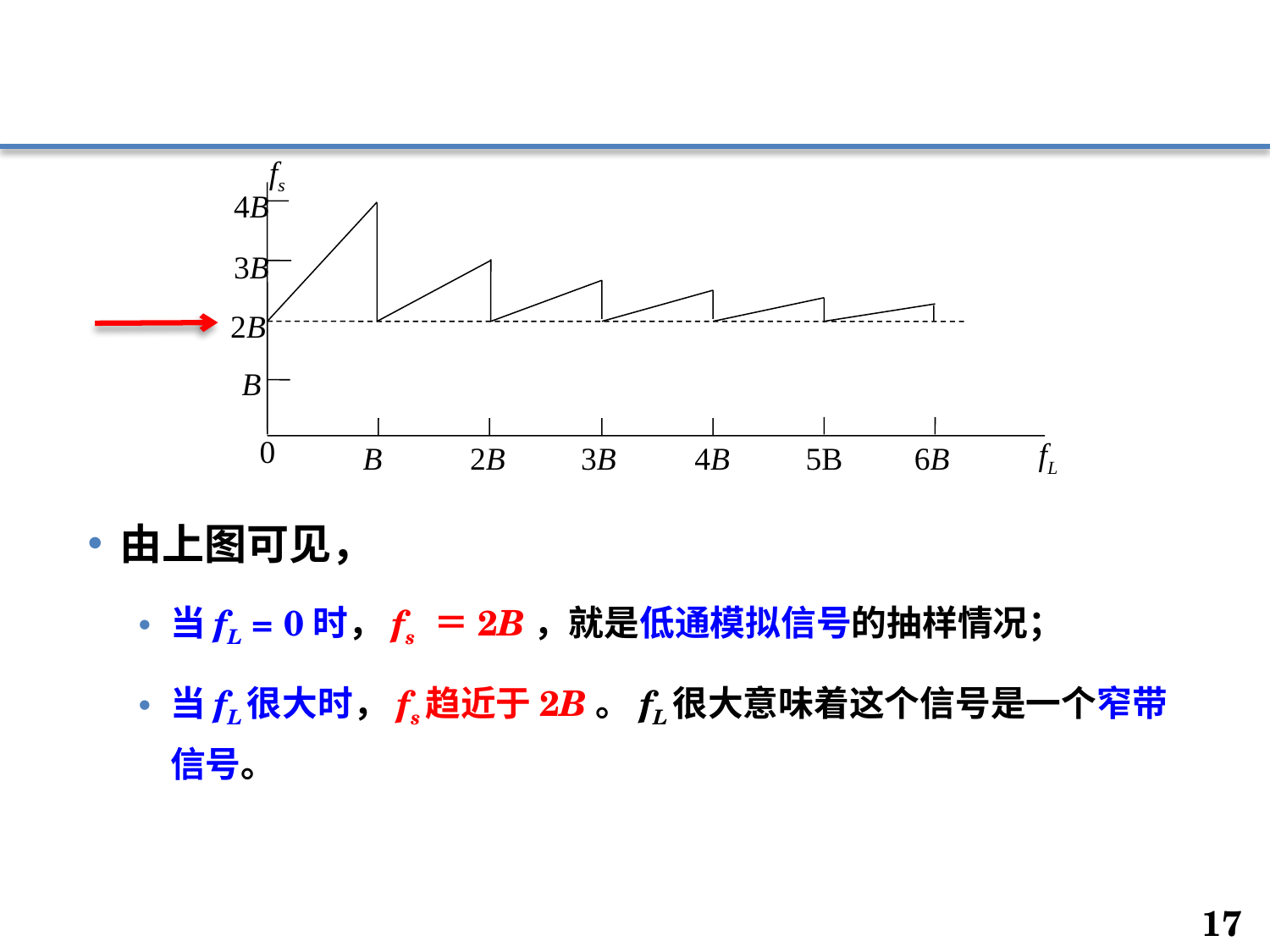

#
fs

0
fL
B
2B
3B
4B
5B
6B
4B
3B
2B
B
由上图可见，
当fL = 0时，fs ＝2B，就是低通模拟信号的抽样情况；
当fL很大时，fs趋近于2B。fL很大意味着这个信号是一个窄带信号。
17